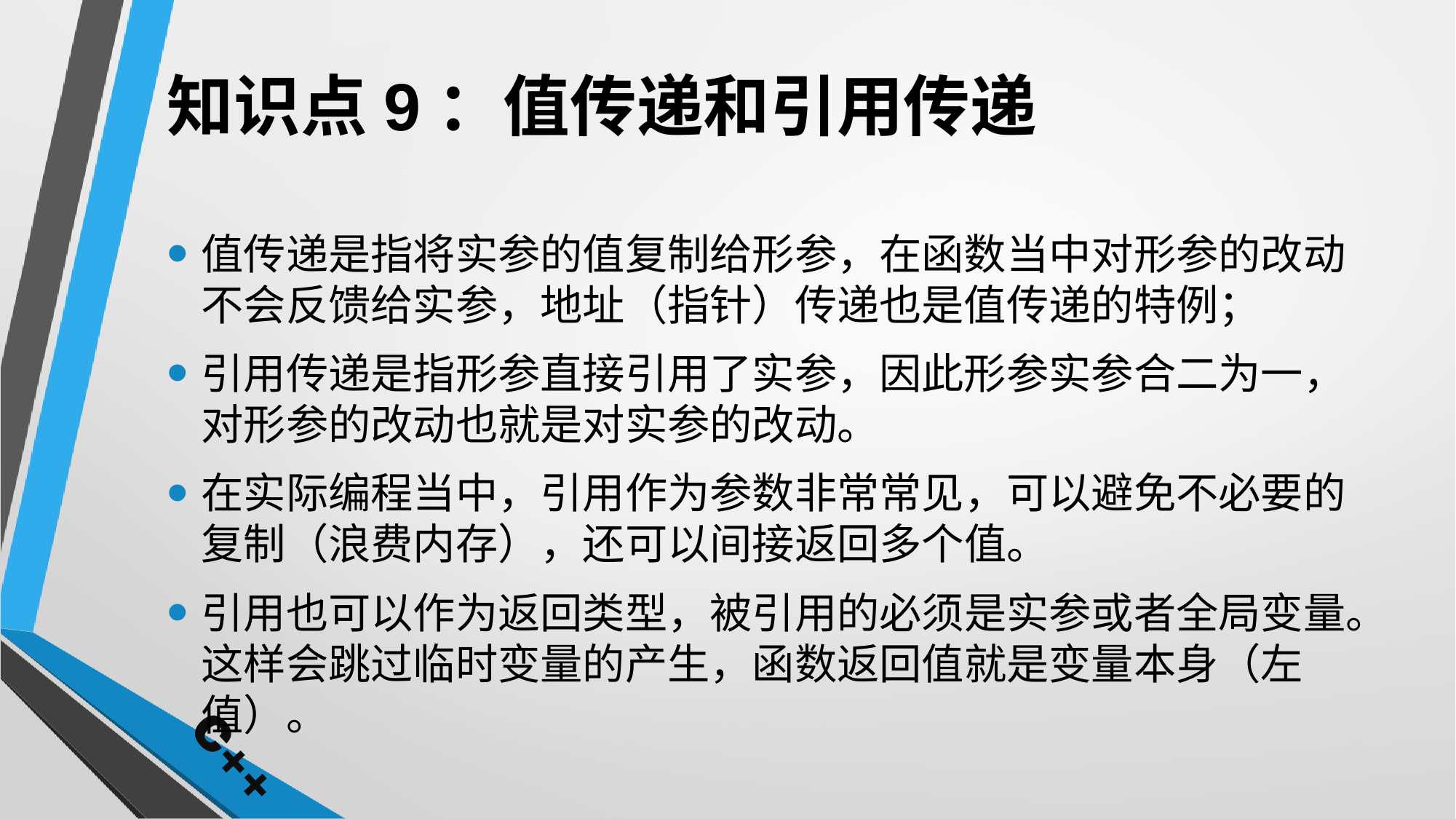

# 知识点9：值传递和引用传递
值传递是指将实参的值复制给形参，在函数当中对形参的改动不会反馈给实参，地址（指针）传递也是值传递的特例；
引用传递是指形参直接引用了实参，因此形参实参合二为一，对形参的改动也就是对实参的改动。
在实际编程当中，引用作为参数非常常见，可以避免不必要的复制（浪费内存），还可以间接返回多个值。
引用也可以作为返回类型，被引用的必须是实参或者全局变量。这样会跳过临时变量的产生，函数返回值就是变量本身（左值）。